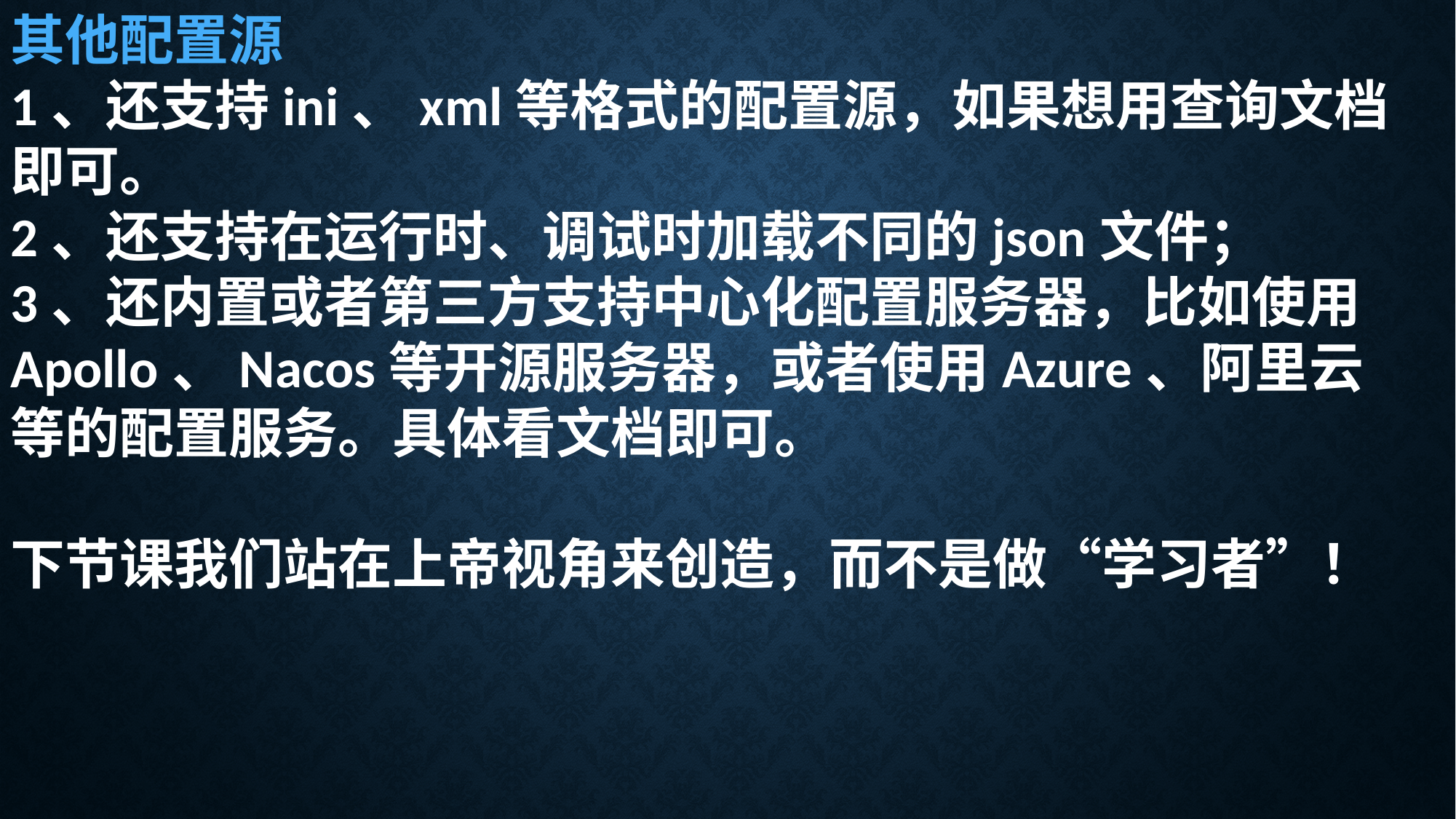

其他配置源
1、还支持ini、xml等格式的配置源，如果想用查询文档即可。
2、还支持在运行时、调试时加载不同的json文件；
3、还内置或者第三方支持中心化配置服务器，比如使用Apollo、Nacos等开源服务器，或者使用Azure、阿里云等的配置服务。具体看文档即可。

下节课我们站在上帝视角来创造，而不是做“学习者”！